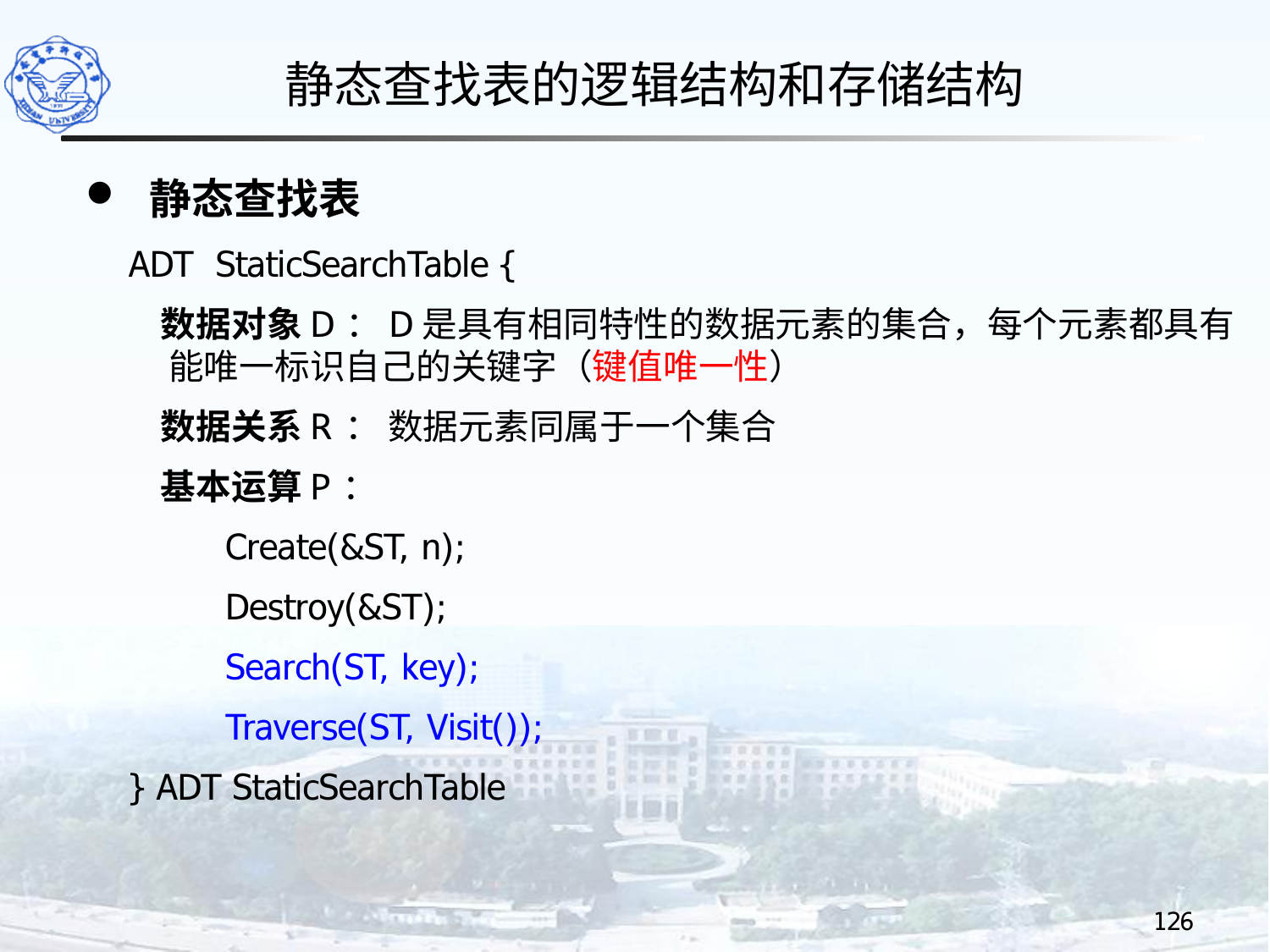

静态查找表的逻辑结构和存储结构
静态查找表

ADT  StaticSearchTable {
   数据对象D：D是具有相同特性的数据元素的集合，每个元素都具有能唯一标识自己的关键字（键值唯一性）
   数据关系R： 数据元素同属于一个集合
   基本运算P：
   Create(&ST, n);
   Destroy(&ST);
   Search(ST, key);
   Traverse(ST, Visit());
} ADT StaticSearchTable
126